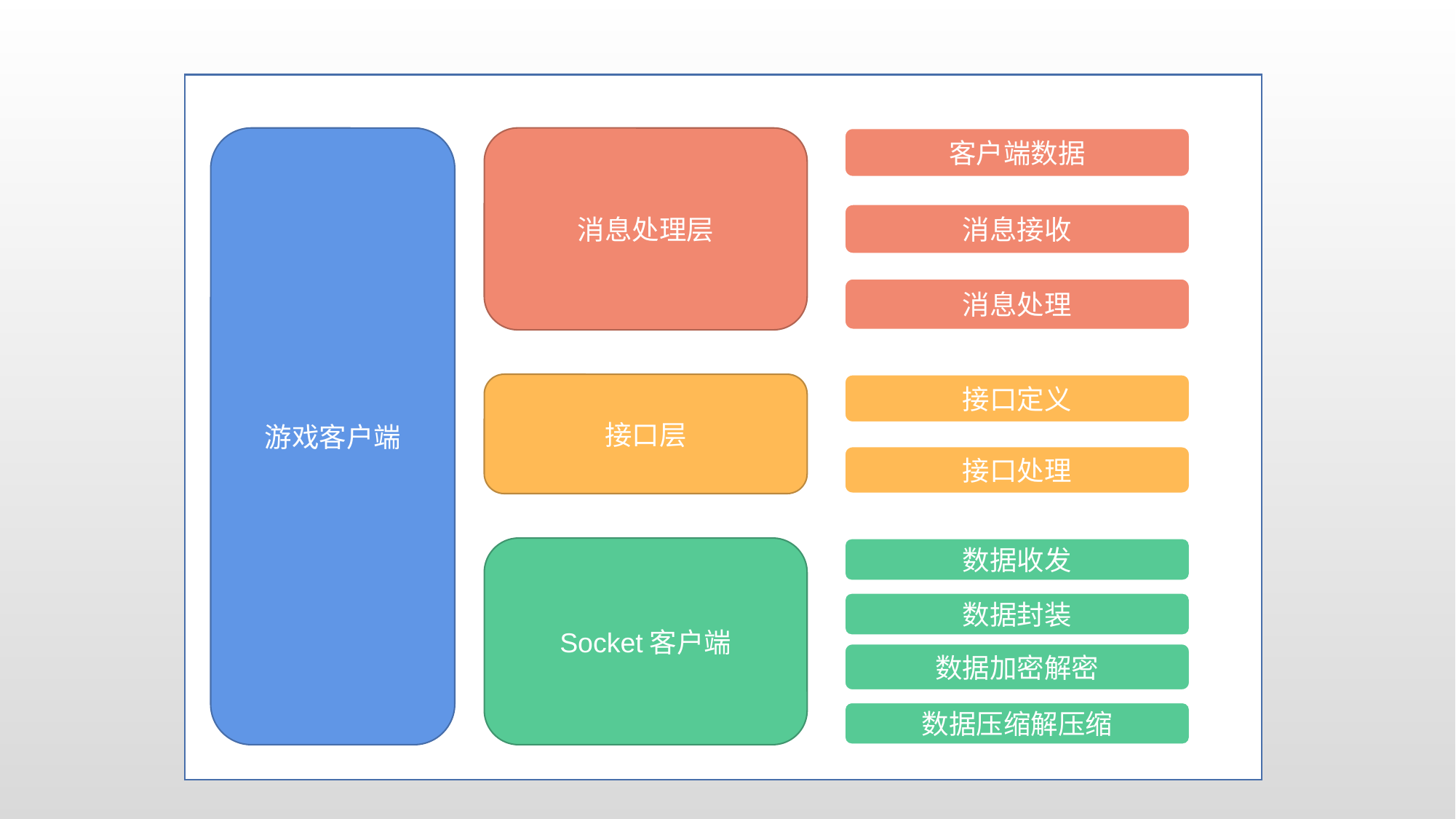

游戏客户端
消息处理层
客户端数据
消息接收
消息处理
接口层
接口定义
接口处理
Socket客户端
数据收发
数据封装
数据加密解密
数据压缩解压缩